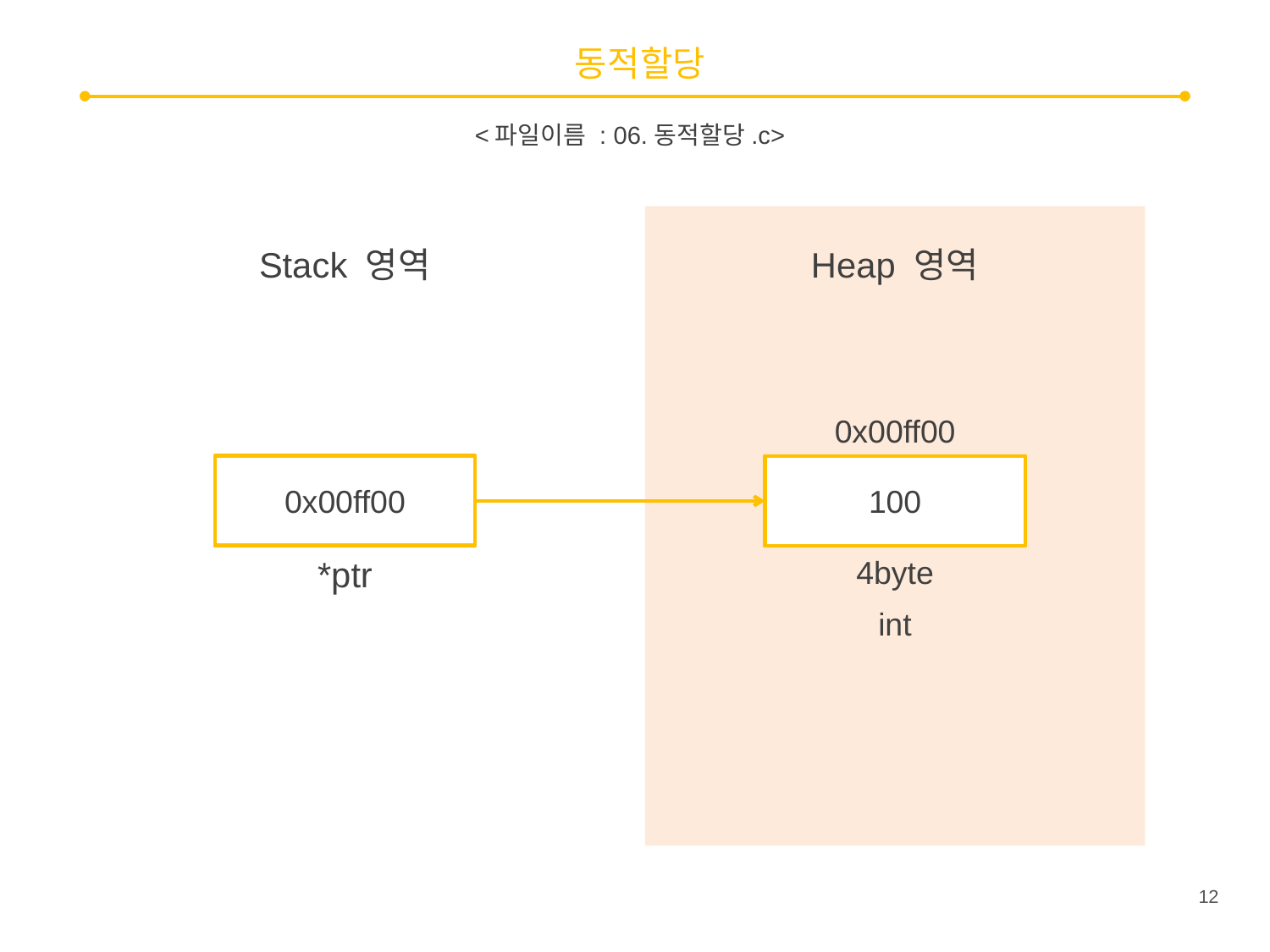

# 동적할당
<파일이름 : 06.동적할당.c>

Stack 영역
Heap 영역
0x00ff00
0x00ff00

100
*ptr
4byte
int